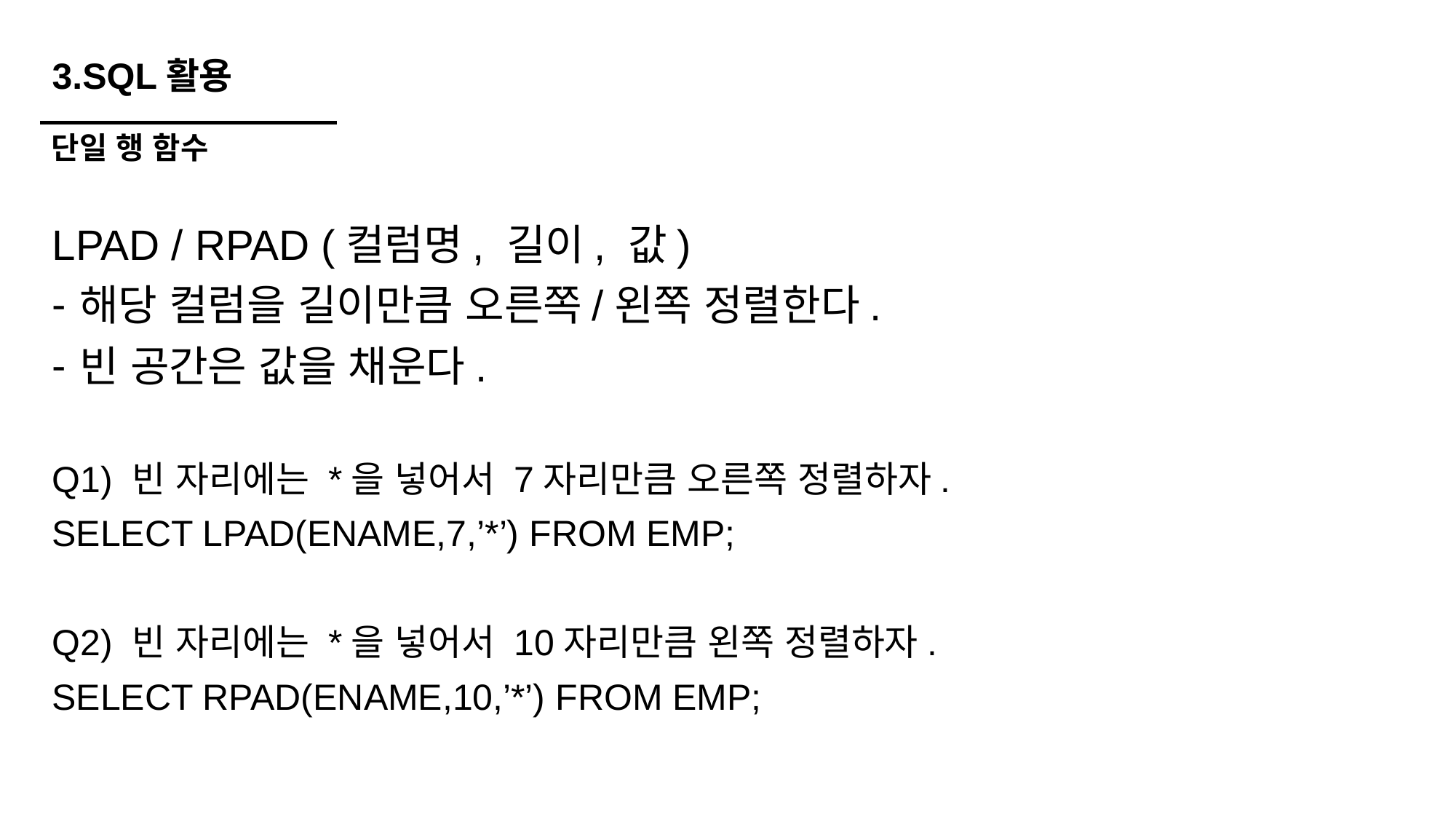

# 3.SQL활용
단일 행 함수
LPAD / RPAD (컬럼명, 길이, 값)
해당 컬럼을 길이만큼 오른쪽/왼쪽 정렬한다.
빈 공간은 값을 채운다.

Q1) 빈 자리에는 *을 넣어서 7자리만큼 오른쪽 정렬하자.
SELECT LPAD(ENAME,7,’*’) FROM EMP;

Q2) 빈 자리에는 *을 넣어서 10자리만큼 왼쪽 정렬하자.
SELECT RPAD(ENAME,10,’*’) FROM EMP;